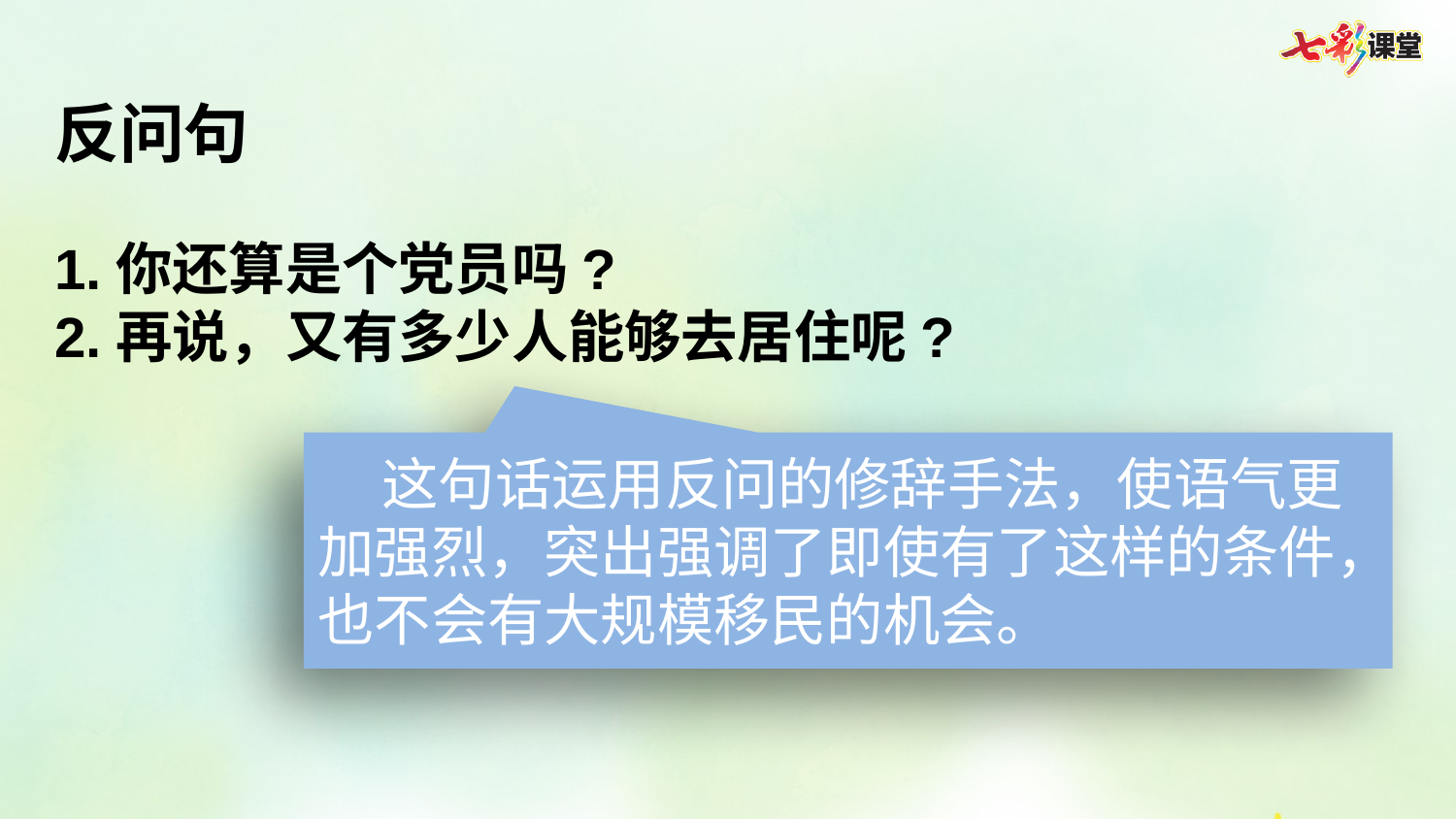

反问句
1.你还算是个党员吗?
2.再说，又有多少人能够去居住呢?
    这句话运用反问的修辞手法，使语气更加强烈，突出强调了即使有了这样的条件，也不会有大规模移民的机会。